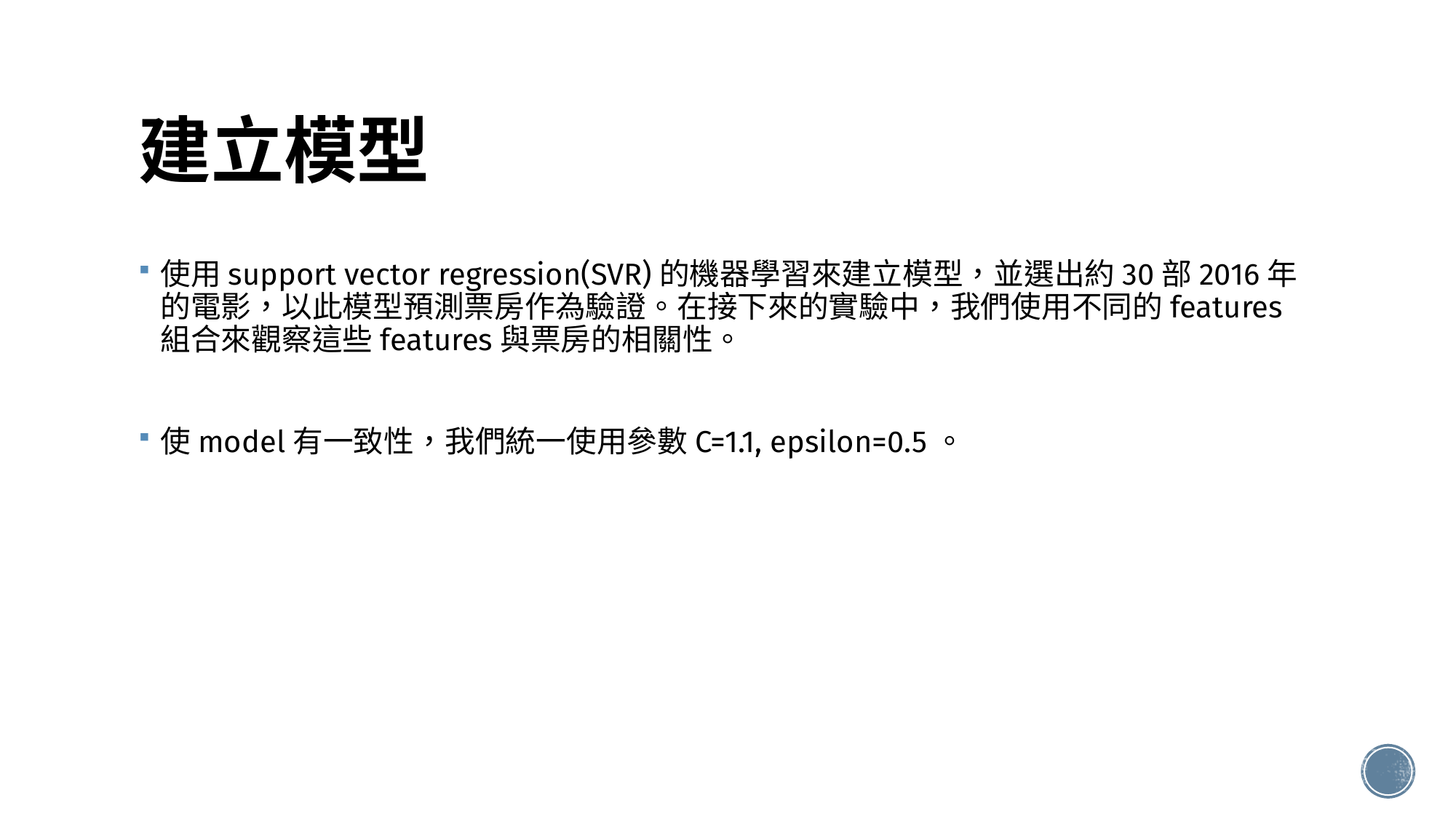

# 建立模型
使用support vector regression(SVR)的機器學習來建立模型，並選出約30部2016年的電影，以此模型預測票房作為驗證。在接下來的實驗中，我們使用不同的features組合來觀察這些features與票房的相關性。

使model有一致性，我們統一使用參數C=1.1, epsilon=0.5。